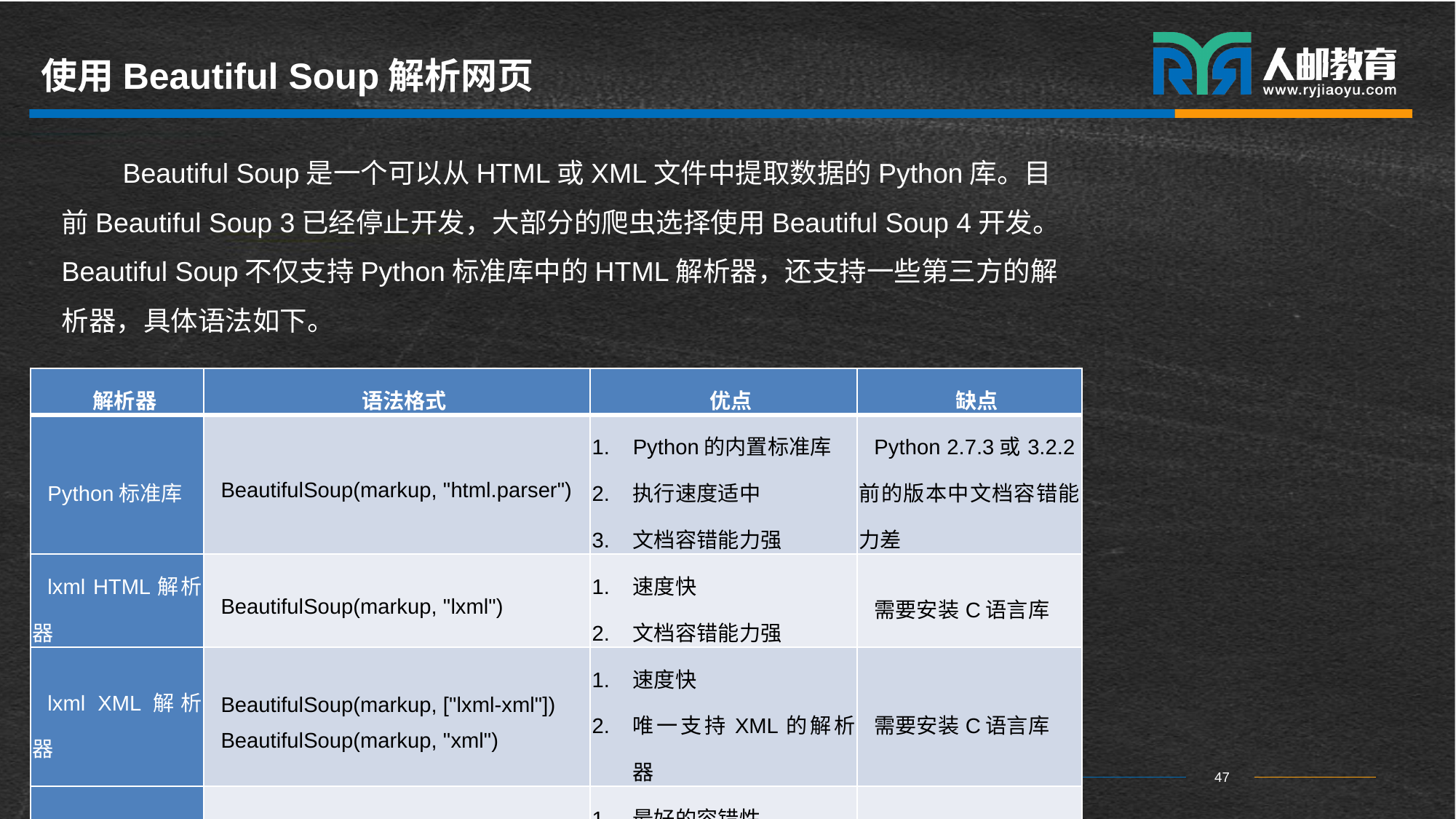

# 使用Beautiful Soup解析网页
        Beautiful Soup是一个可以从HTML或XML文件中提取数据的Python库。目前Beautiful Soup 3已经停止开发，大部分的爬虫选择使用Beautiful Soup 4开发。Beautiful Soup不仅支持Python标准库中的HTML解析器，还支持一些第三方的解析器，具体语法如下。

| 解析器 | 语法格式 | 优点 | 缺点 |
| --- | --- | --- | --- |
| Python标准库 | BeautifulSoup(markup, "html.parser") | Python的内置标准库 执行速度适中 文档容错能力强 | Python 2.7.3或3.2.2前的版本中文档容错能力差 |
| lxml HTML解析器 | BeautifulSoup(markup, "lxml") | 速度快 文档容错能力强 | 需要安装C语言库 |
| lxml XML解析器 | BeautifulSoup(markup, ["lxml-xml"]) BeautifulSoup(markup, "xml") | 速度快 唯一支持XML的解析器 | 需要安装C语言库 |
| html5lib | BeautifulSoup(markup, "html5lib") | 最好的容错性 以浏览器的方式解析文档 生成HTML5格式的文档 | 速度慢 不依赖外部扩展 |